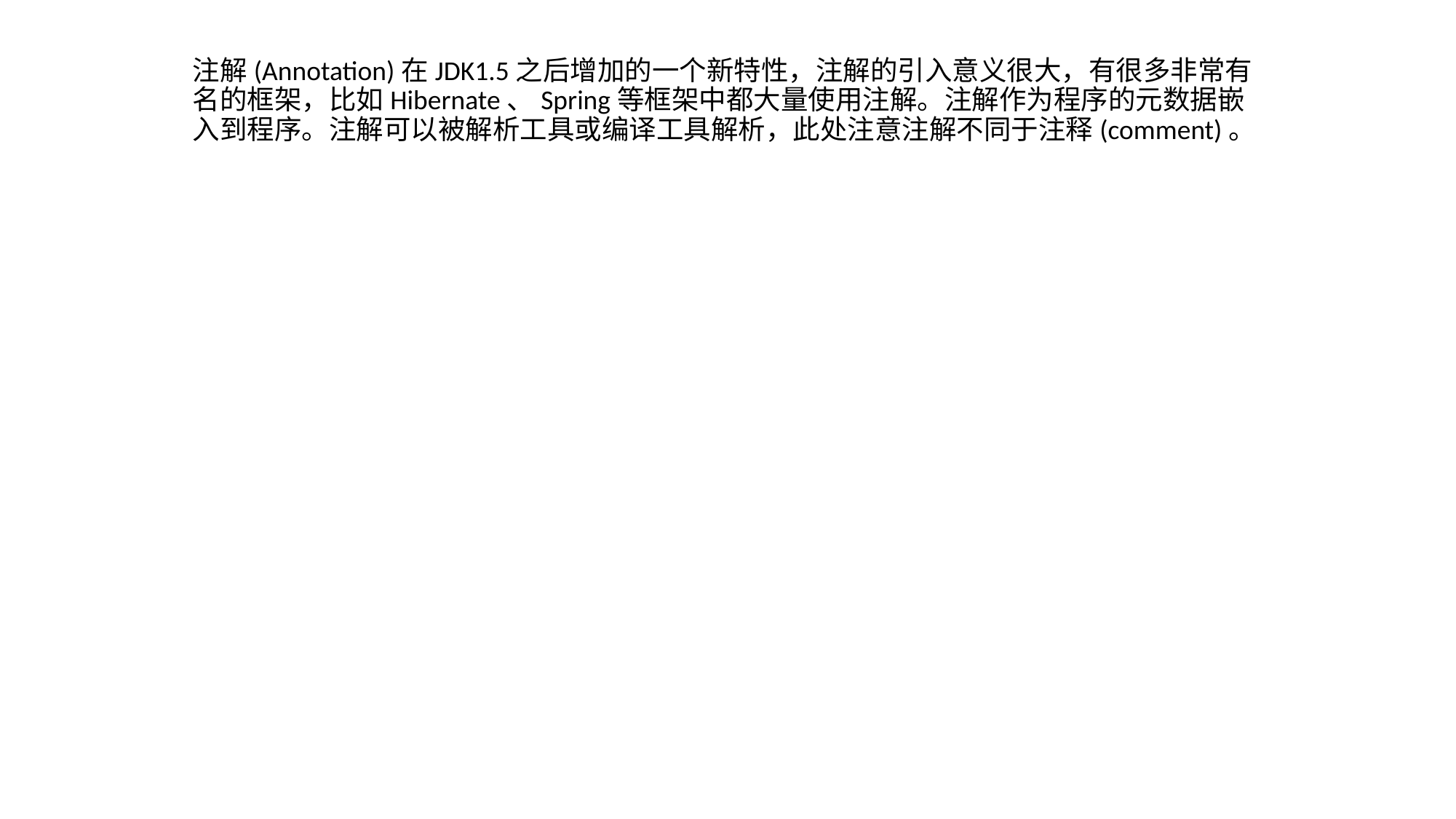

注解(Annotation)在JDK1.5之后增加的一个新特性，注解的引入意义很大，有很多非常有名的框架，比如Hibernate、Spring等框架中都大量使用注解。注解作为程序的元数据嵌入到程序。注解可以被解析工具或编译工具解析，此处注意注解不同于注释(comment)。